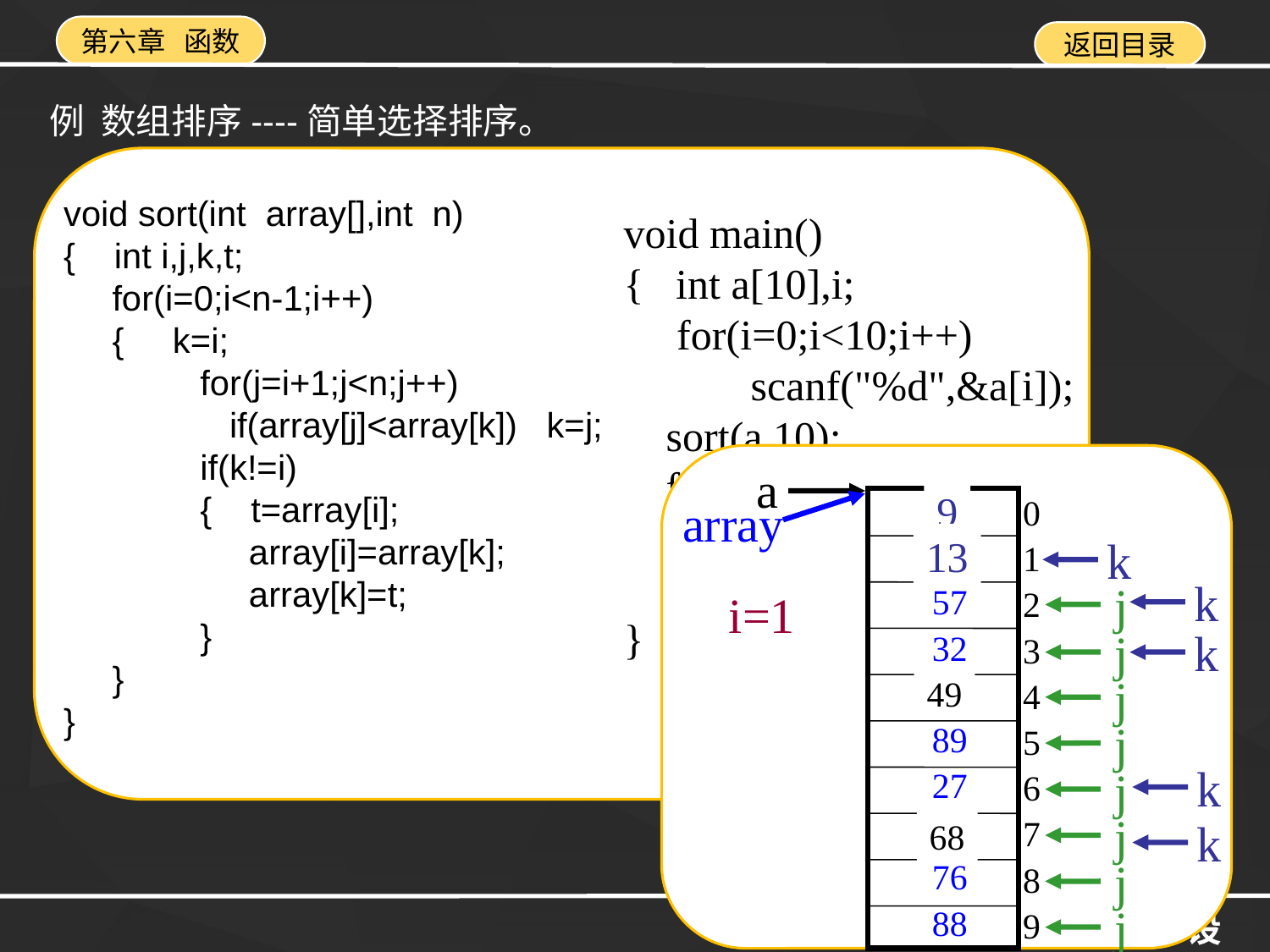

例  数组排序----简单选择排序。

void sort(int  array[],int  n)
{    int i,j,k,t;
     for(i=0;i<n-1;i++)
     {     k=i;
	 for(j=i+1;j<n;j++)
	    if(array[j]<array[k])   k=j;
	 if(k!=i)
	 {    t=array[i];
	      array[i]=array[k];
	      array[k]=t;
	 }
     }
}
void main()
{   int a[10],i;
     for(i=0;i<10;i++)
	scanf("%d",&a[i]);
    sort(a,10);
    for(i=0;i<10;i++)
         printf("%d ",a[i]);
    printf("\n");
}

a

0
1
2
3
4
5
6
7
8
9

9
49
68
57
32
9
89
27
13
76
88
array

49
13
k

k

j

i=1
j

k

j

j

k

j

j

k

68
j

j